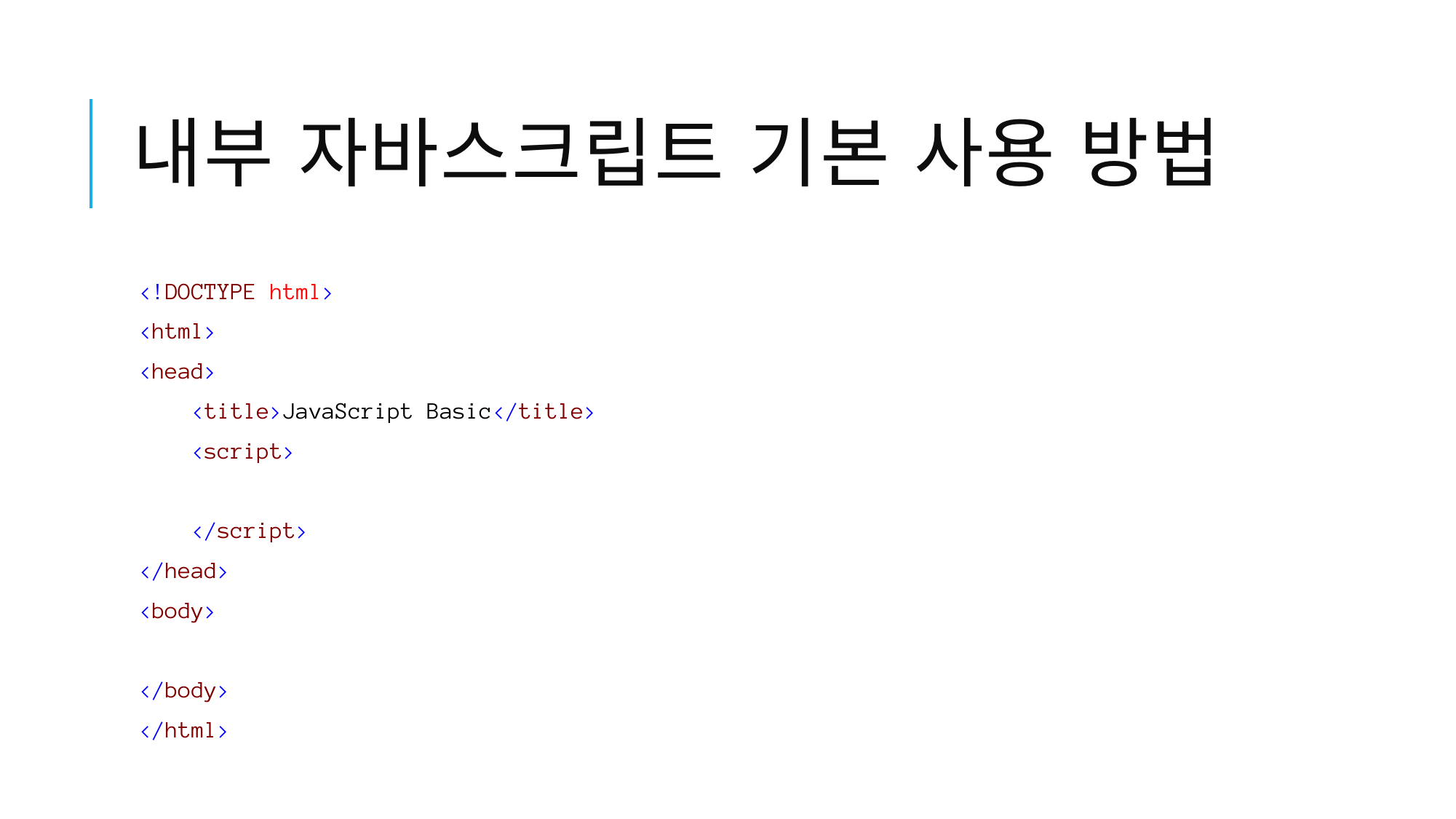

# 내부 자바스크립트 기본 사용 방법
<!DOCTYPE html>
<html>
<head>
    <title>JavaScript Basic</title>
    <script>

    </script>
</head>
<body>

</body>
</html>